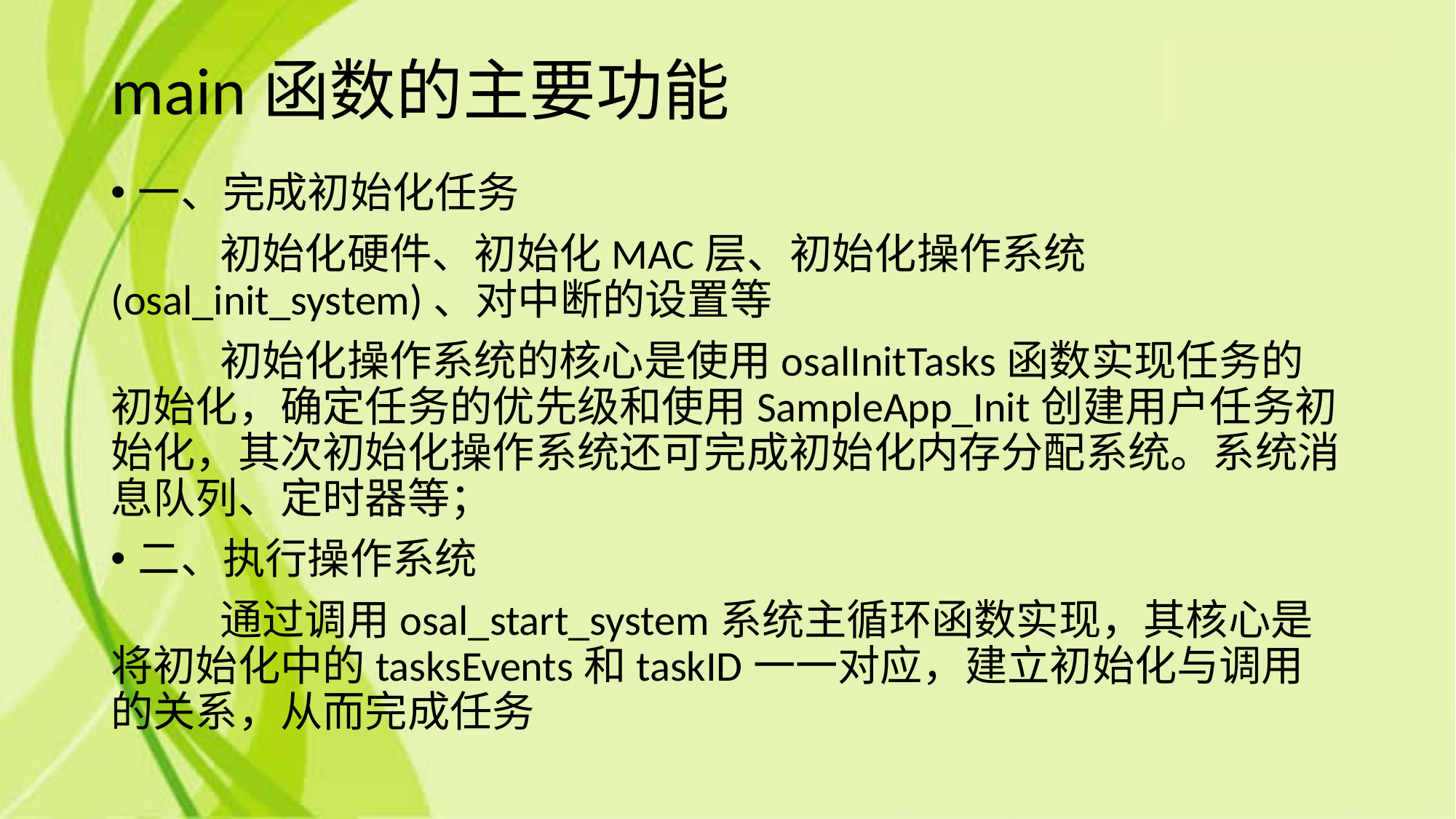

# main函数的主要功能
一、完成初始化任务
	初始化硬件、初始化MAC层、初始化操作系统(osal_init_system)、对中断的设置等
	初始化操作系统的核心是使用osalInitTasks函数实现任务的初始化，确定任务的优先级和使用SampleApp_Init创建用户任务初始化，其次初始化操作系统还可完成初始化内存分配系统。系统消息队列、定时器等；
二、执行操作系统
	通过调用osal_start_system系统主循环函数实现，其核心是将初始化中的tasksEvents和taskID一一对应，建立初始化与调用的关系，从而完成任务